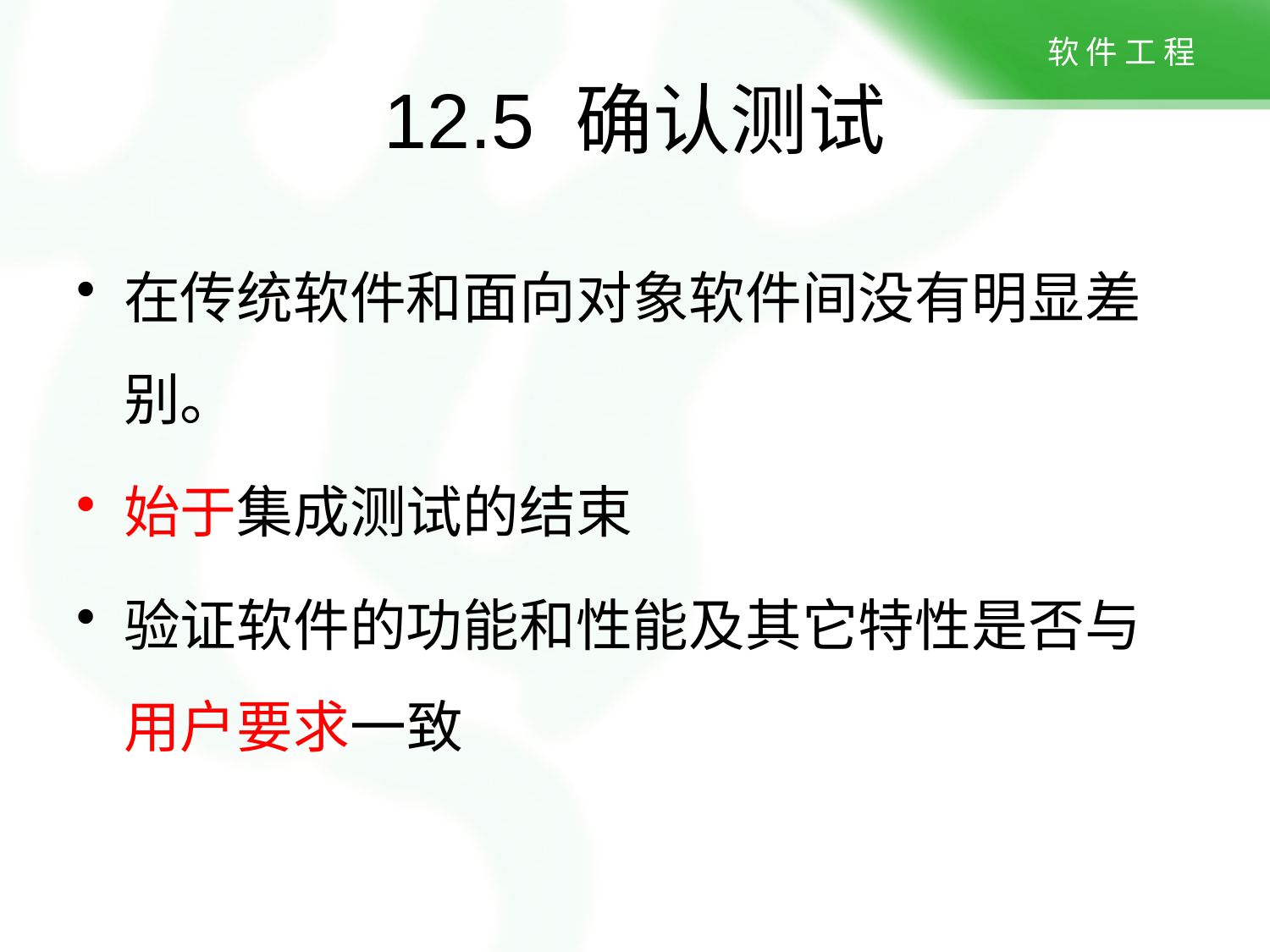

# 12.5 确认测试
在传统软件和面向对象软件间没有明显差别。
始于集成测试的结束
验证软件的功能和性能及其它特性是否与用户要求一致